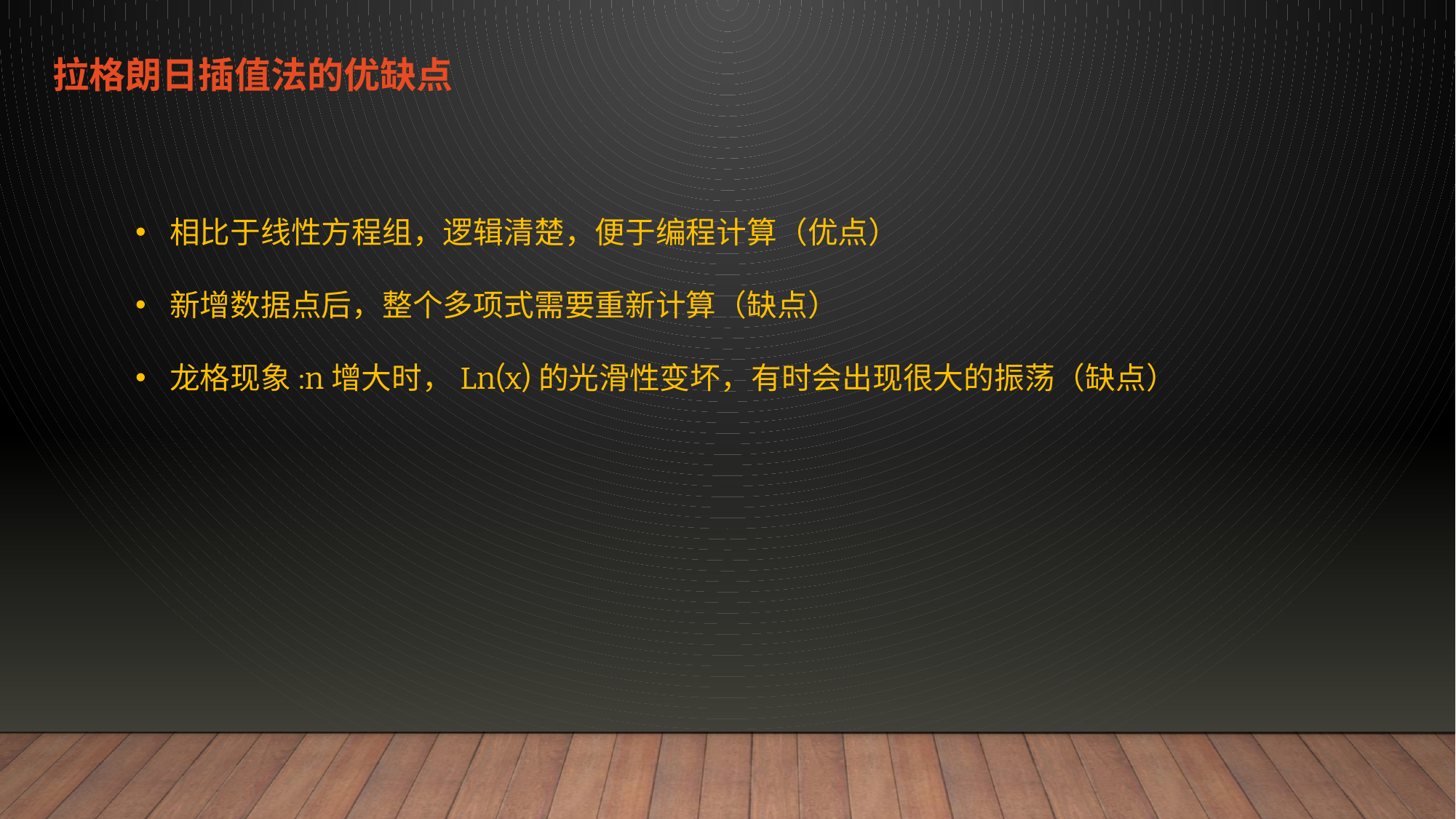

拉格朗日插值法的优缺点
相比于线性方程组，逻辑清楚，便于编程计算（优点）
新增数据点后，整个多项式需要重新计算（缺点）
龙格现象:n增大时，Ln(x)的光滑性变坏，有时会出现很大的振荡（缺点）